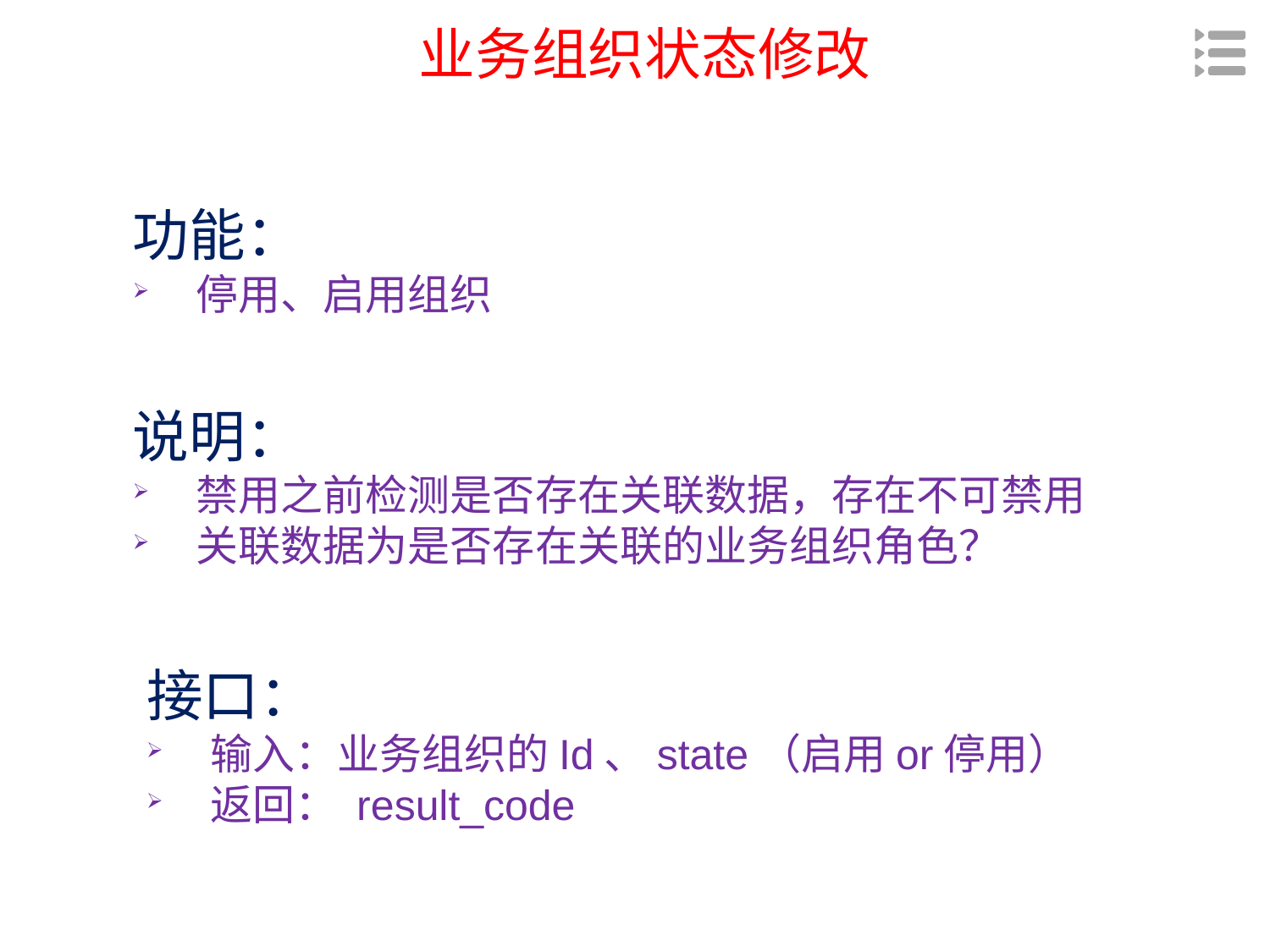

业务组织状态修改

功能：
停用、启用组织
说明：
禁用之前检测是否存在关联数据，存在不可禁用
关联数据为是否存在关联的业务组织角色？
接口：
输入：业务组织的Id、state（启用or停用）
返回： result_code